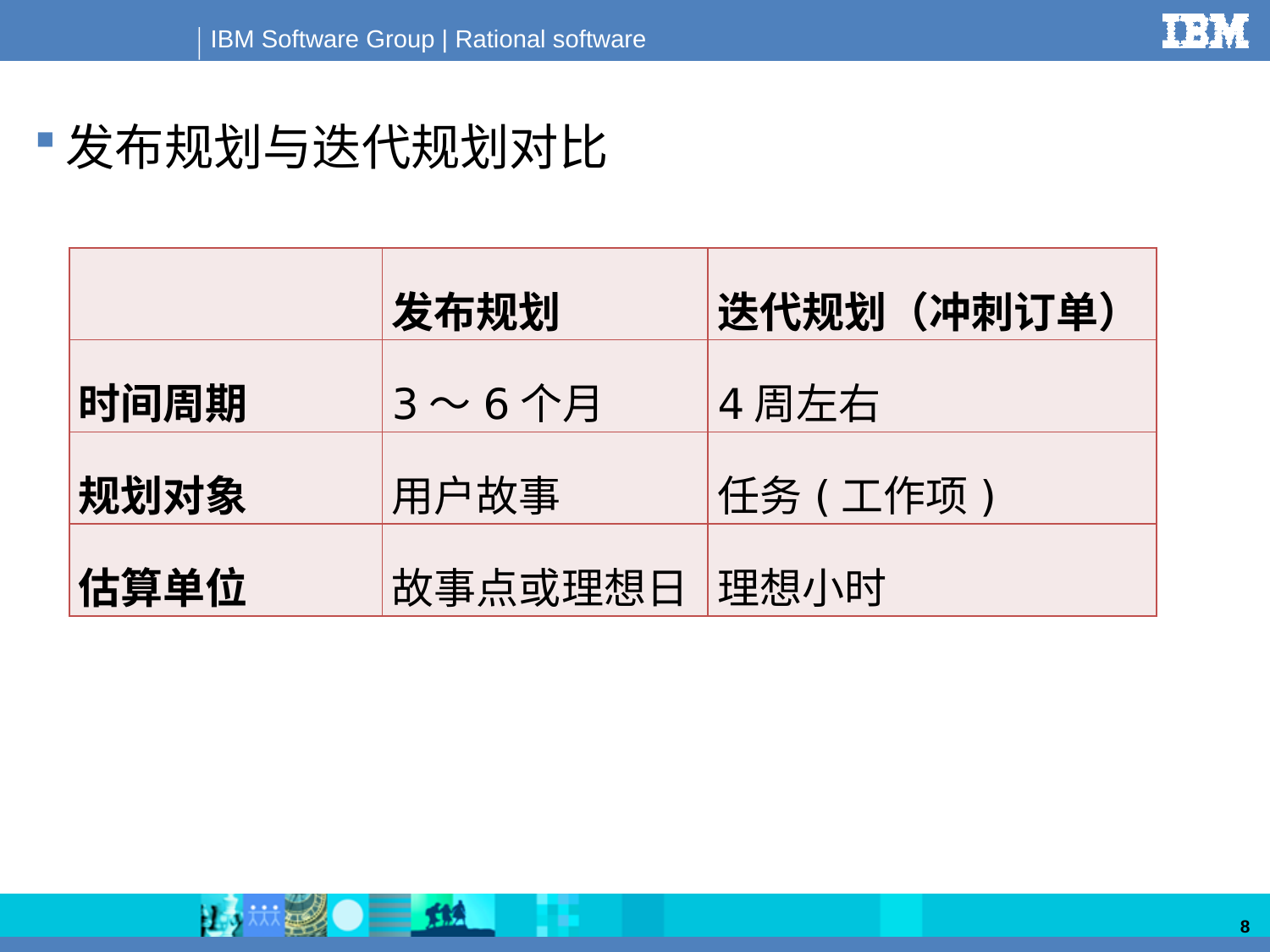

发布规划与迭代规划对比

|  | 发布规划 | 迭代规划（冲刺订单） |
| --- | --- | --- |
| 时间周期 | 3～6个月 | 4周左右 |
| 规划对象 | 用户故事 | 任务(工作项) |
| 估算单位 | 故事点或理想日 | 理想小时 |
8